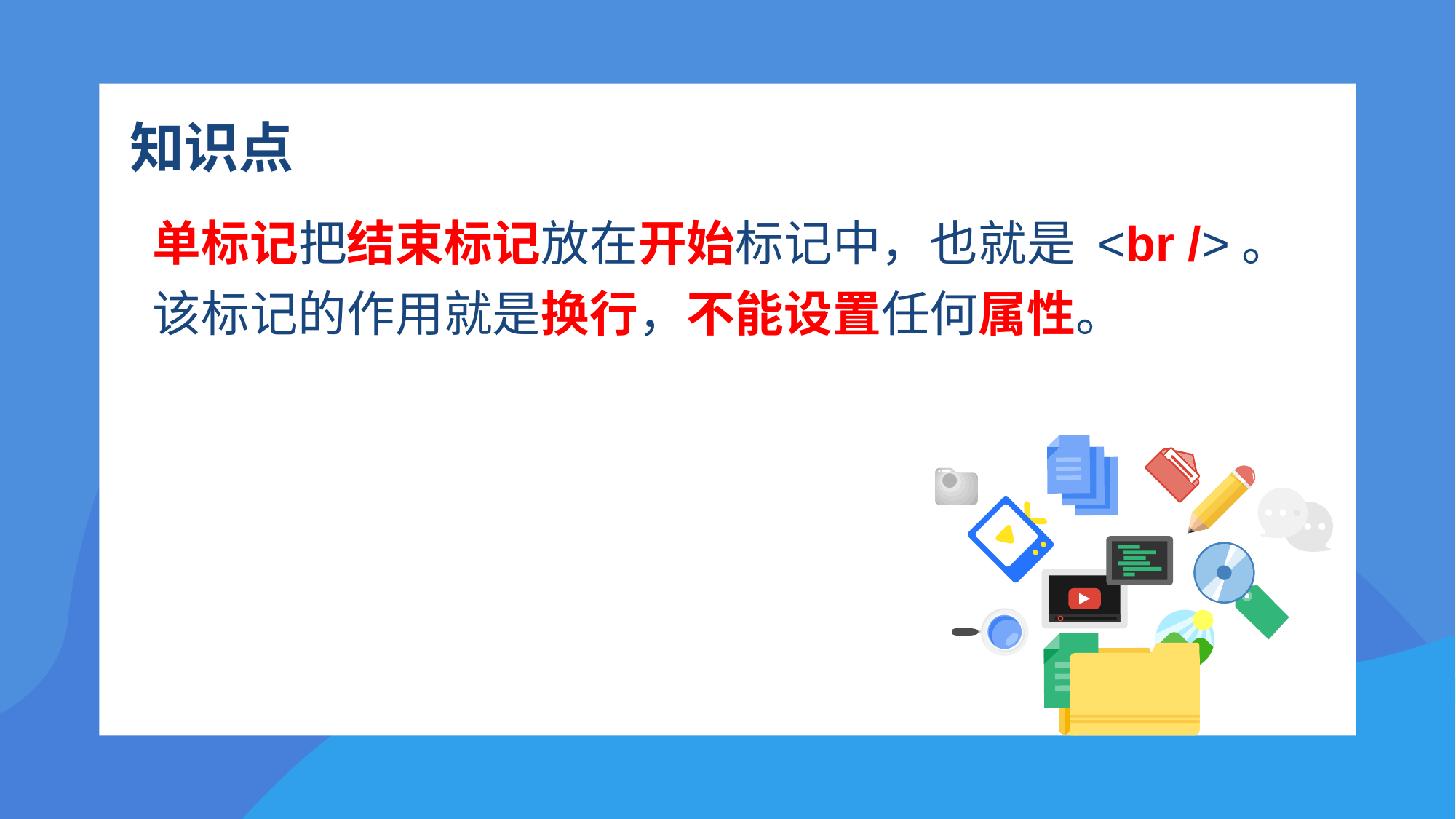

# 知识点
单标记把结束标记放在开始标记中，也就是 <br />。该标记的作用就是换行，不能设置任何属性。